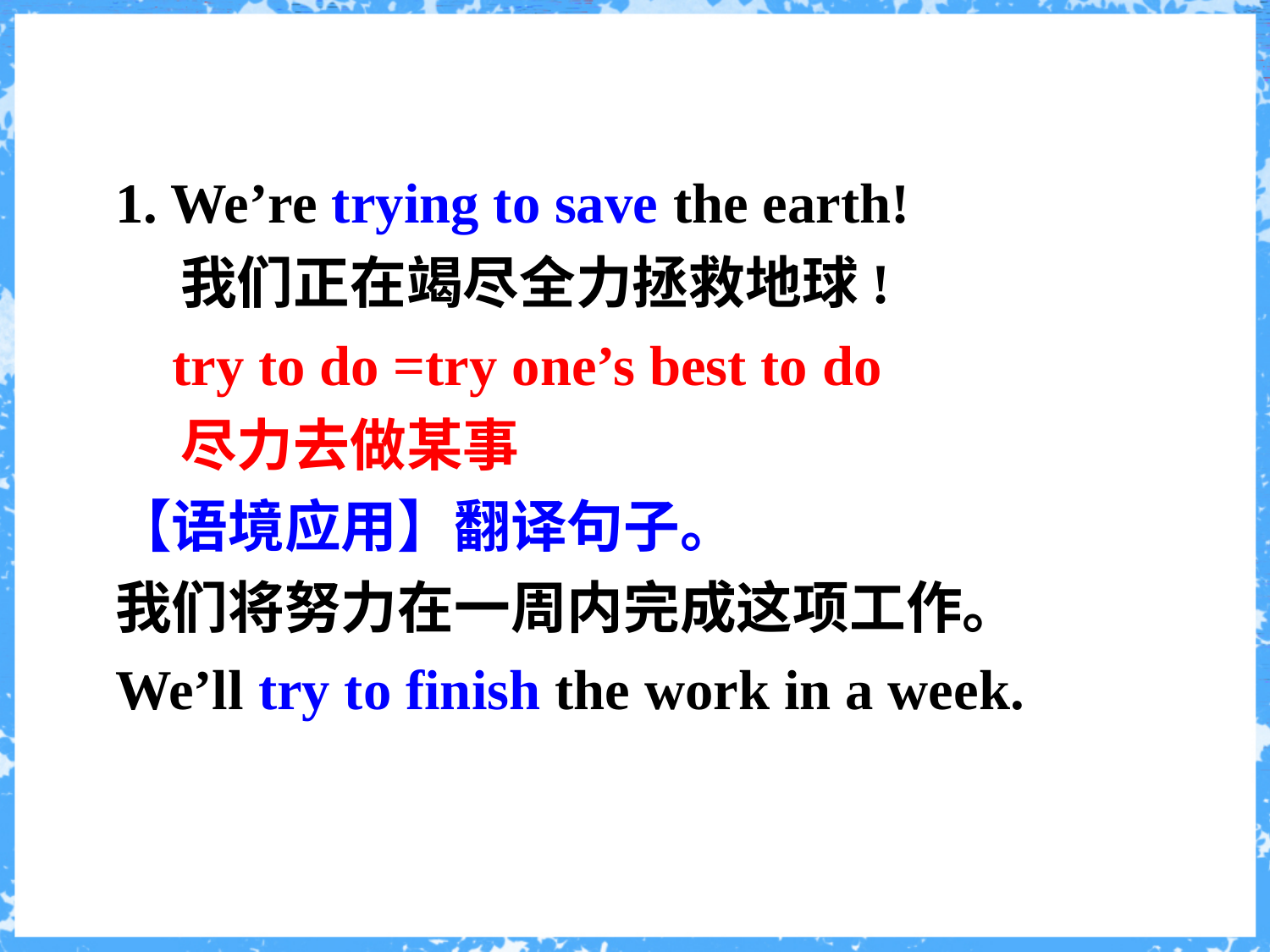

1. We’re trying to save the earth!
    我们正在竭尽全力拯救地球!
    try to do =try one’s best to do
    尽力去做某事
【语境应用】翻译句子。
我们将努力在一周内完成这项工作。
We’ll try to finish the work in a week.